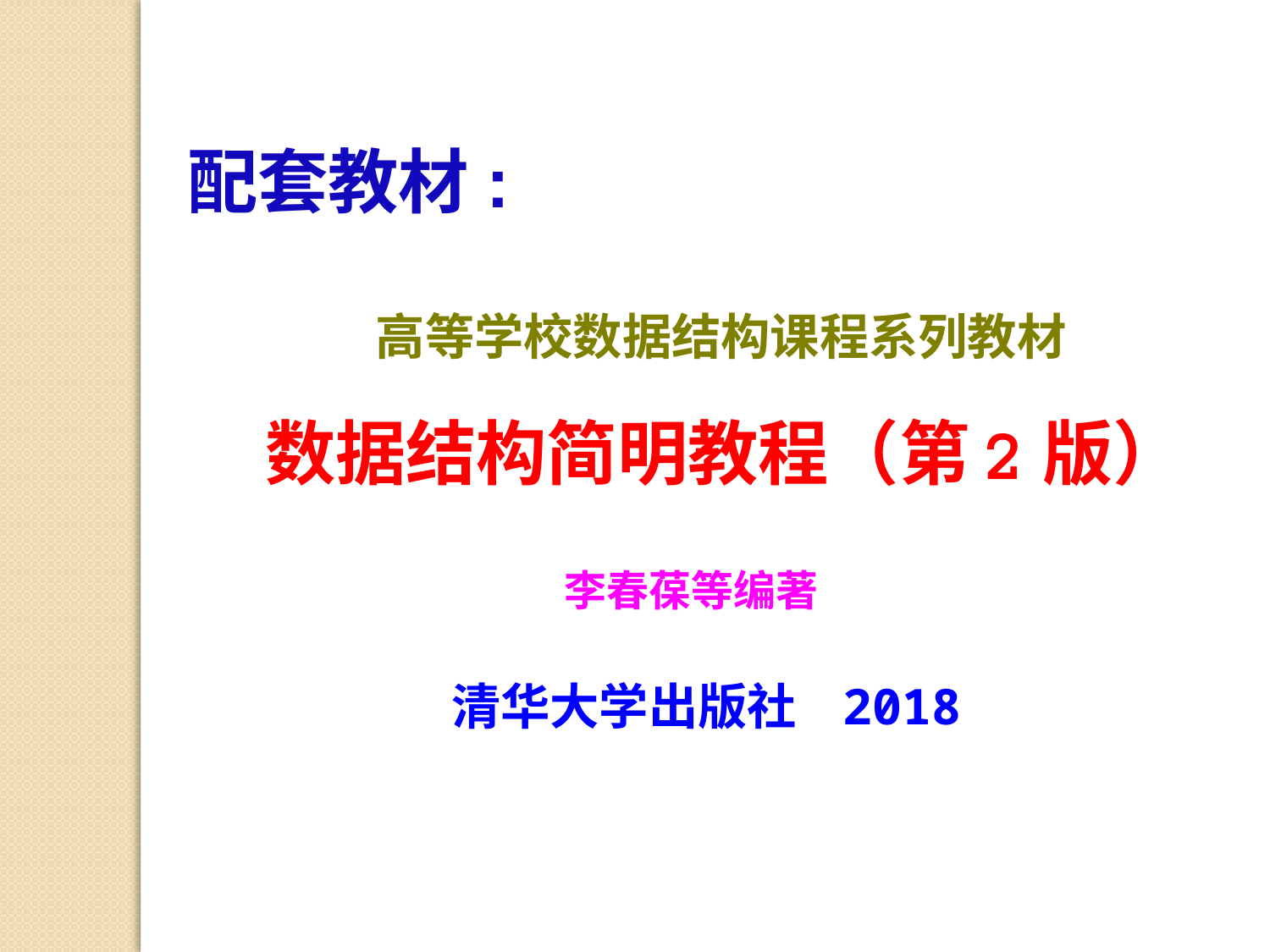

配套教材:
高等学校数据结构课程系列教材
数据结构简明教程（第2版）
李春葆等编著
清华大学出版社   2018